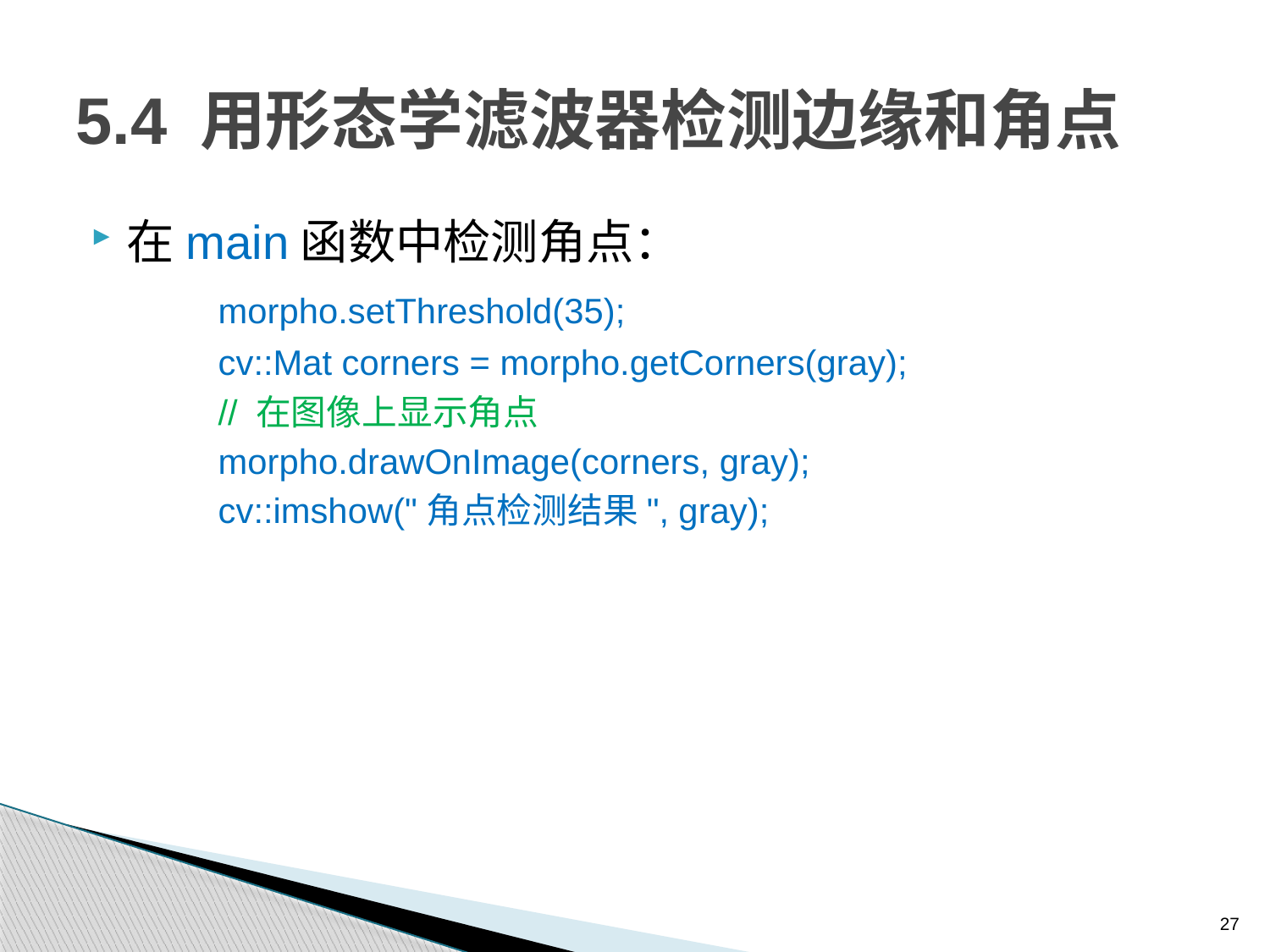

# 5.4 用形态学滤波器检测边缘和角点
在main函数中检测角点：
	morpho.setThreshold(35);
	cv::Mat corners = morpho.getCorners(gray);
	// 在图像上显示角点
	morpho.drawOnImage(corners, gray);
	cv::imshow("角点检测结果", gray);
27